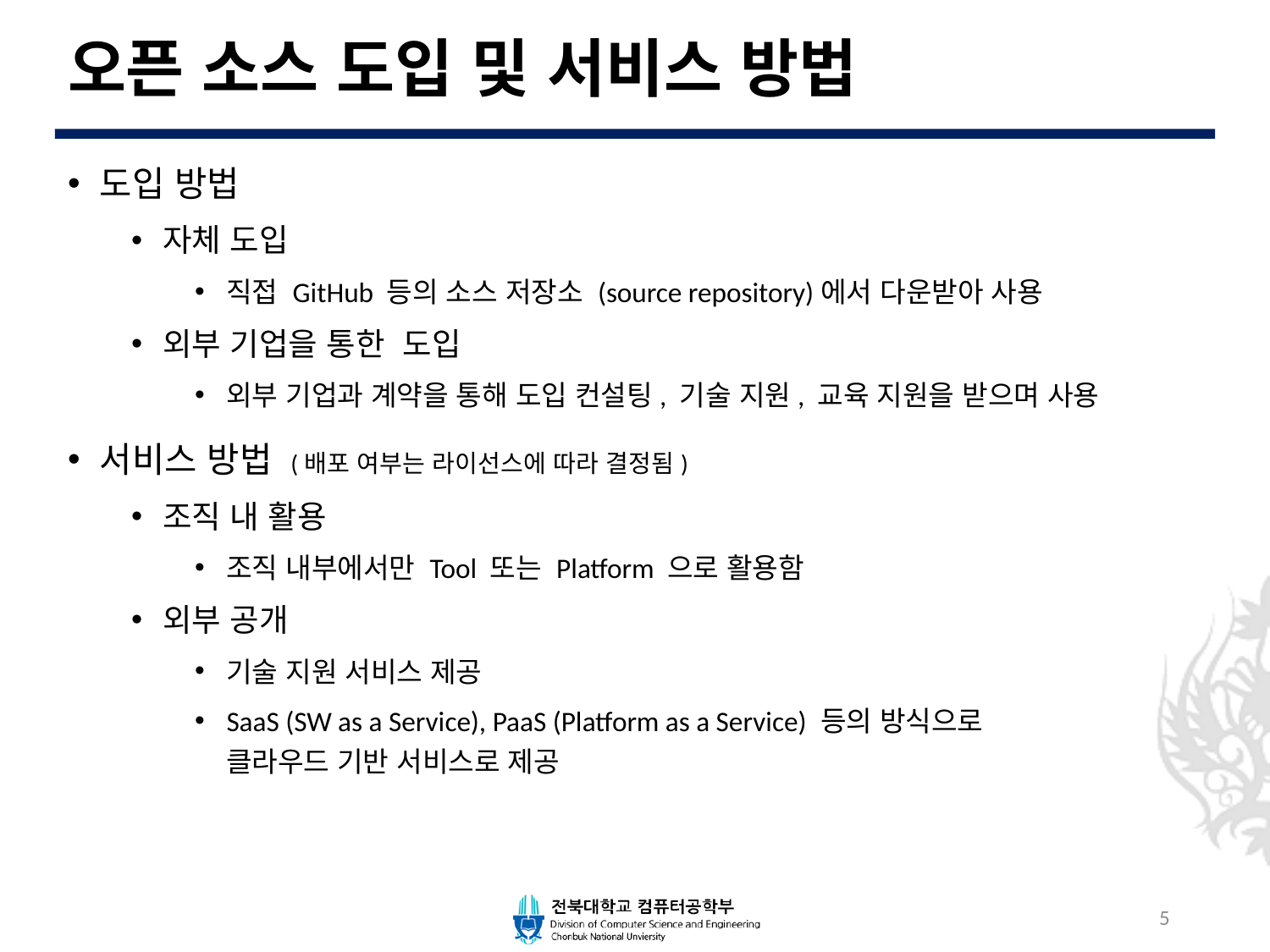

# 오픈 소스 도입 및 서비스 방법
도입 방법
자체 도입
직접 GitHub 등의 소스 저장소 (source repository)에서 다운받아 사용
외부 기업을 통한  도입
외부 기업과 계약을 통해 도입 컨설팅, 기술 지원, 교육 지원을 받으며 사용
서비스 방법 (배포 여부는 라이선스에 따라 결정됨)
조직 내 활용
조직 내부에서만 Tool 또는 Platform 으로 활용함
외부 공개
기술 지원 서비스 제공
SaaS (SW as a Service), PaaS (Platform as a Service) 등의 방식으로
클라우드 기반 서비스로 제공

5